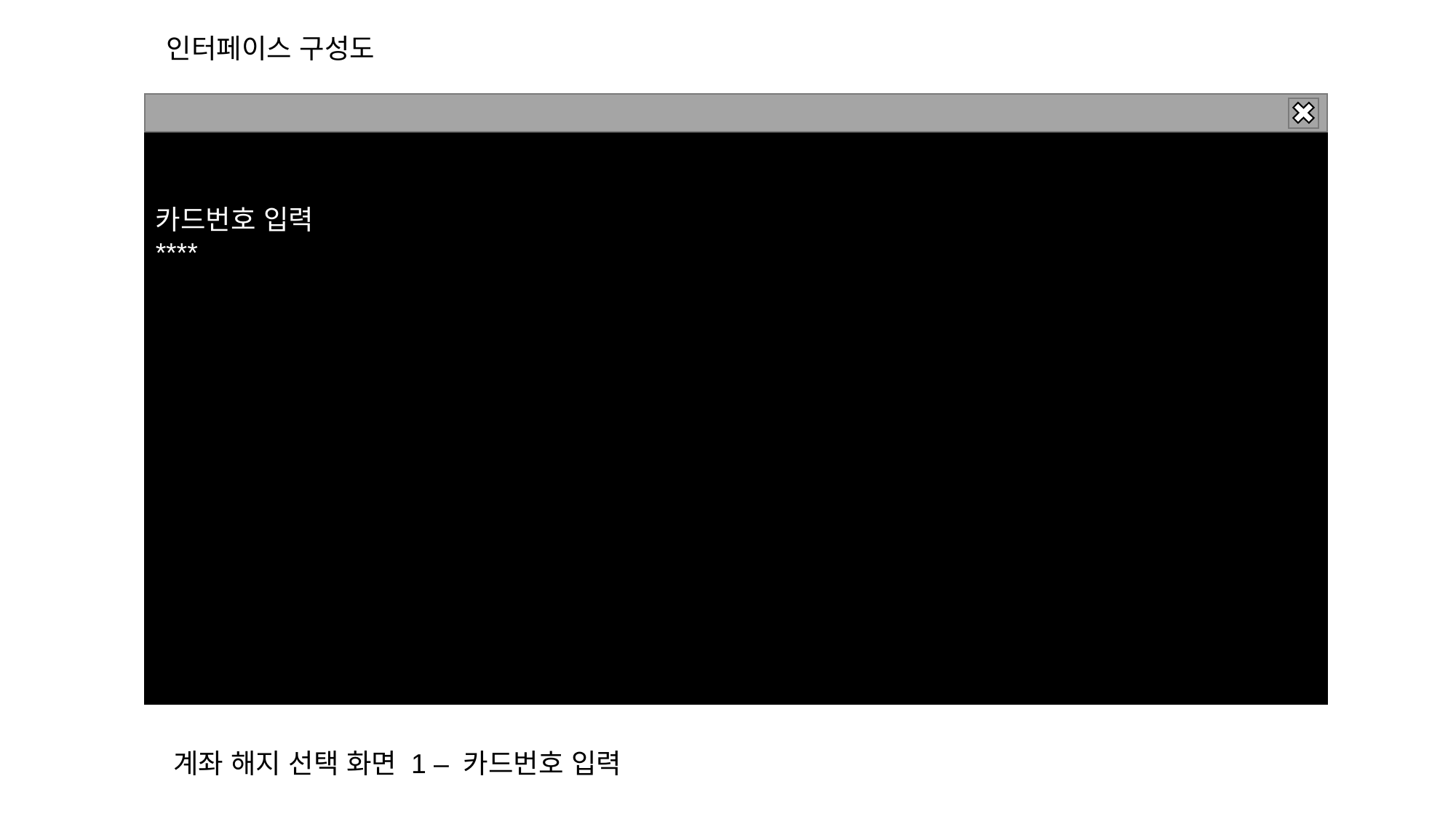

인터페이스 구성도

카드번호 입력
****

계좌 해지 선택 화면 1 – 카드번호 입력